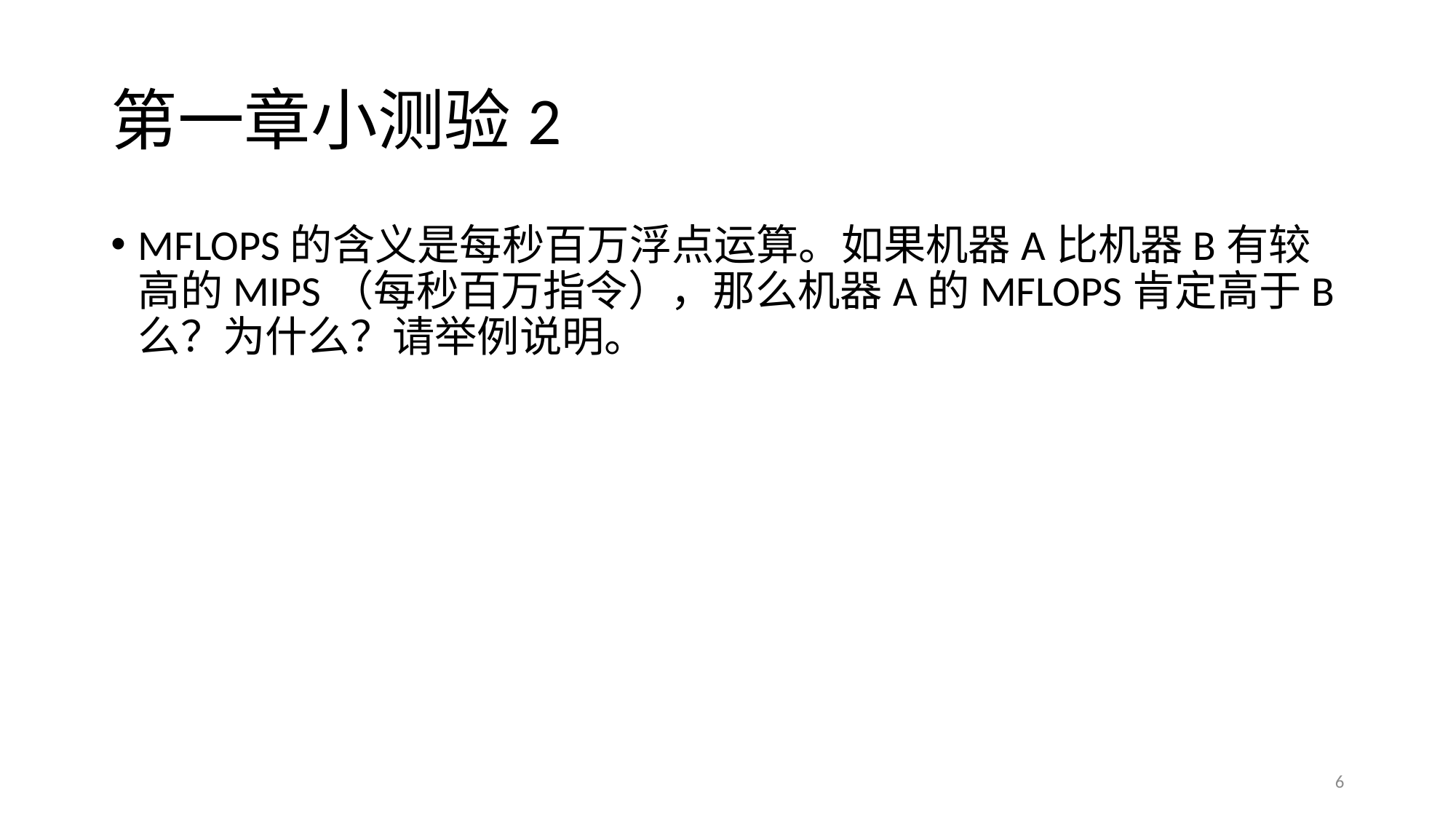

# 第一章小测验2
MFLOPS的含义是每秒百万浮点运算。如果机器A比机器B有较高的MIPS（每秒百万指令），那么机器A的MFLOPS肯定高于B么？为什么？请举例说明。
6